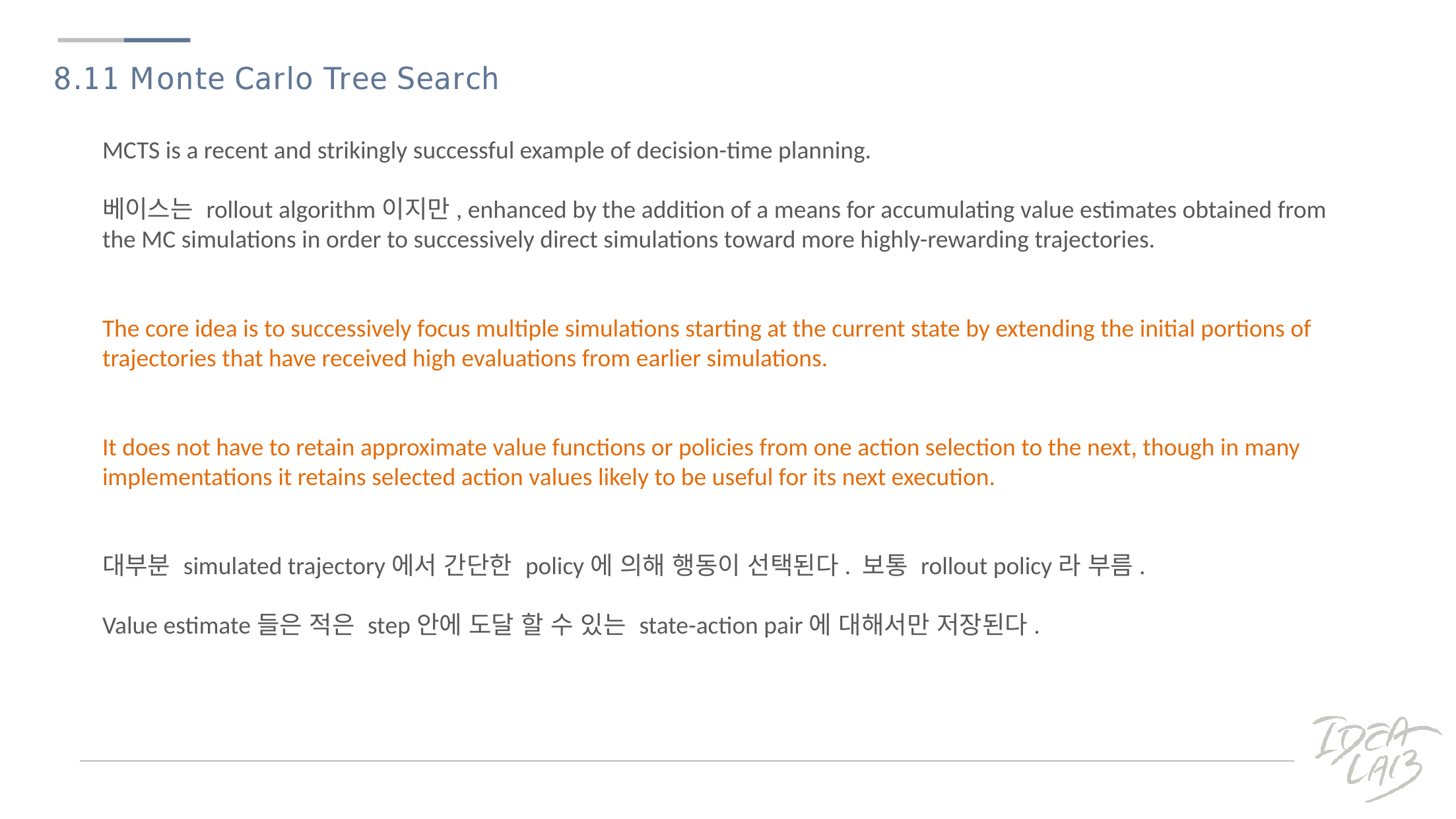

8.11 Monte Carlo Tree Search
MCTS is a recent and strikingly successful example of decision-time planning.

베이스는 rollout algorithm이지만, enhanced by the addition of a means for accumulating value estimates obtained from the MC simulations in order to successively direct simulations toward more highly-rewarding trajectories.

The core idea is to successively focus multiple simulations starting at the current state by extending the initial portions of trajectories that have received high evaluations from earlier simulations.

It does not have to retain approximate value functions or policies from one action selection to the next, though in many implementations it retains selected action values likely to be useful for its next execution.

대부분 simulated trajectory에서 간단한 policy에 의해 행동이 선택된다. 보통 rollout policy라 부름.

Value estimate들은 적은 step안에 도달 할 수 있는 state-action pair에 대해서만 저장된다.